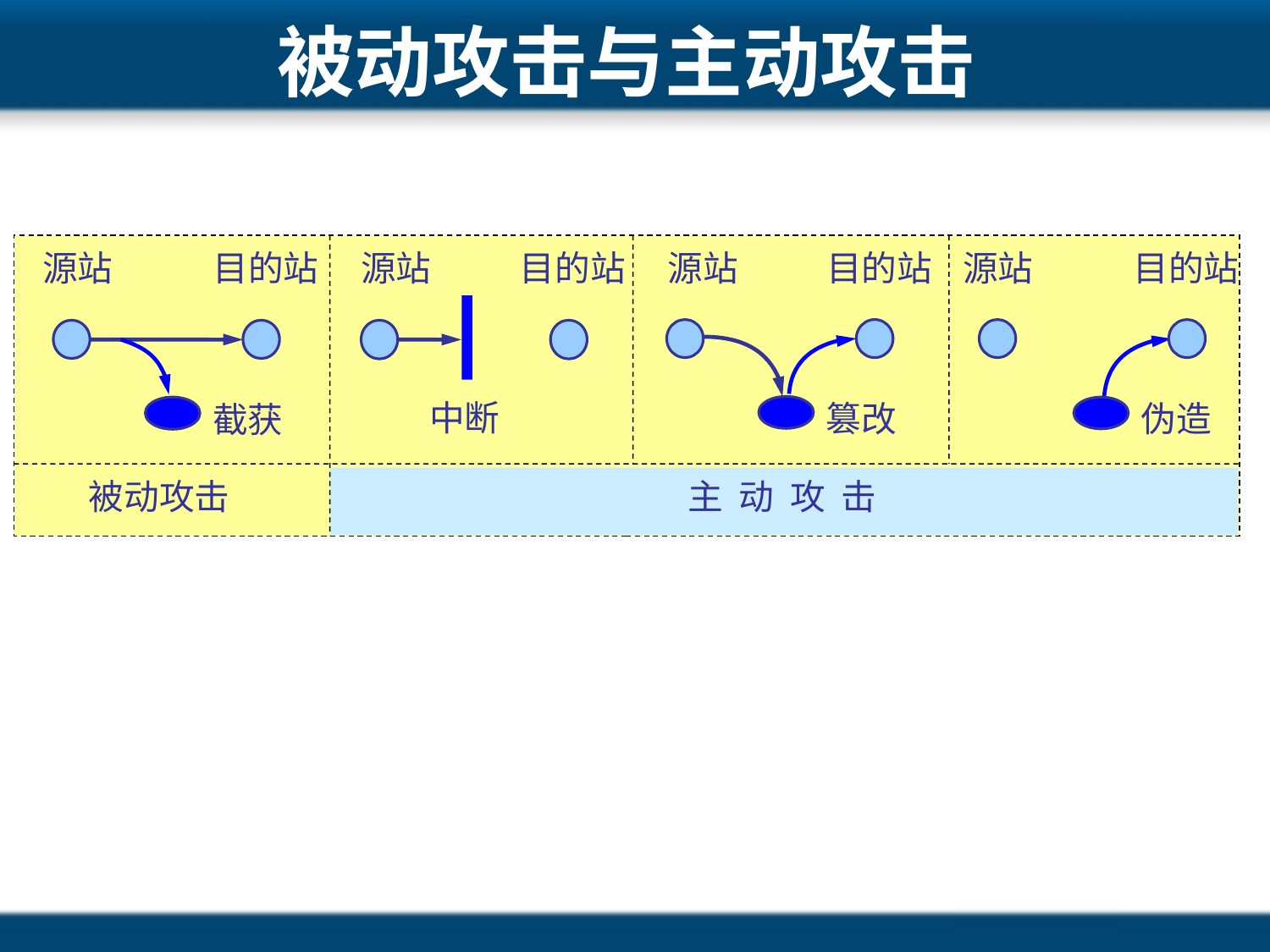

# 被动攻击与主动攻击

源站
目的站
源站
目的站
源站
目的站
源站
目的站

中断
篡改
伪造
截获

被动攻击
主  动  攻  击